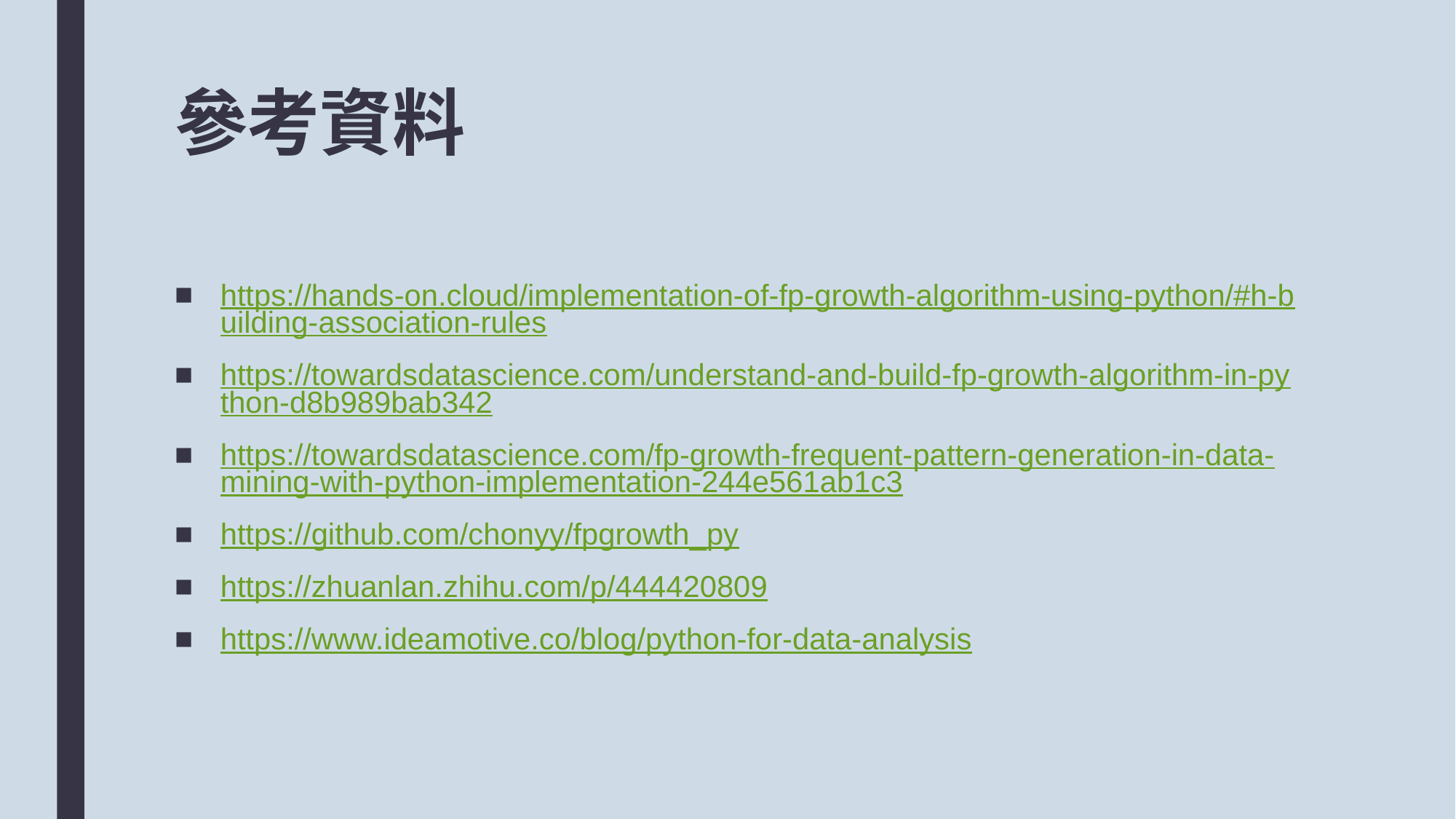

# 參考資料
https://hands-on.cloud/implementation-of-fp-growth-algorithm-using-python/#h-building-association-rules
https://towardsdatascience.com/understand-and-build-fp-growth-algorithm-in-python-d8b989bab342
https://towardsdatascience.com/fp-growth-frequent-pattern-generation-in-data-mining-with-python-implementation-244e561ab1c3
https://github.com/chonyy/fpgrowth_py
https://zhuanlan.zhihu.com/p/444420809
https://www.ideamotive.co/blog/python-for-data-analysis